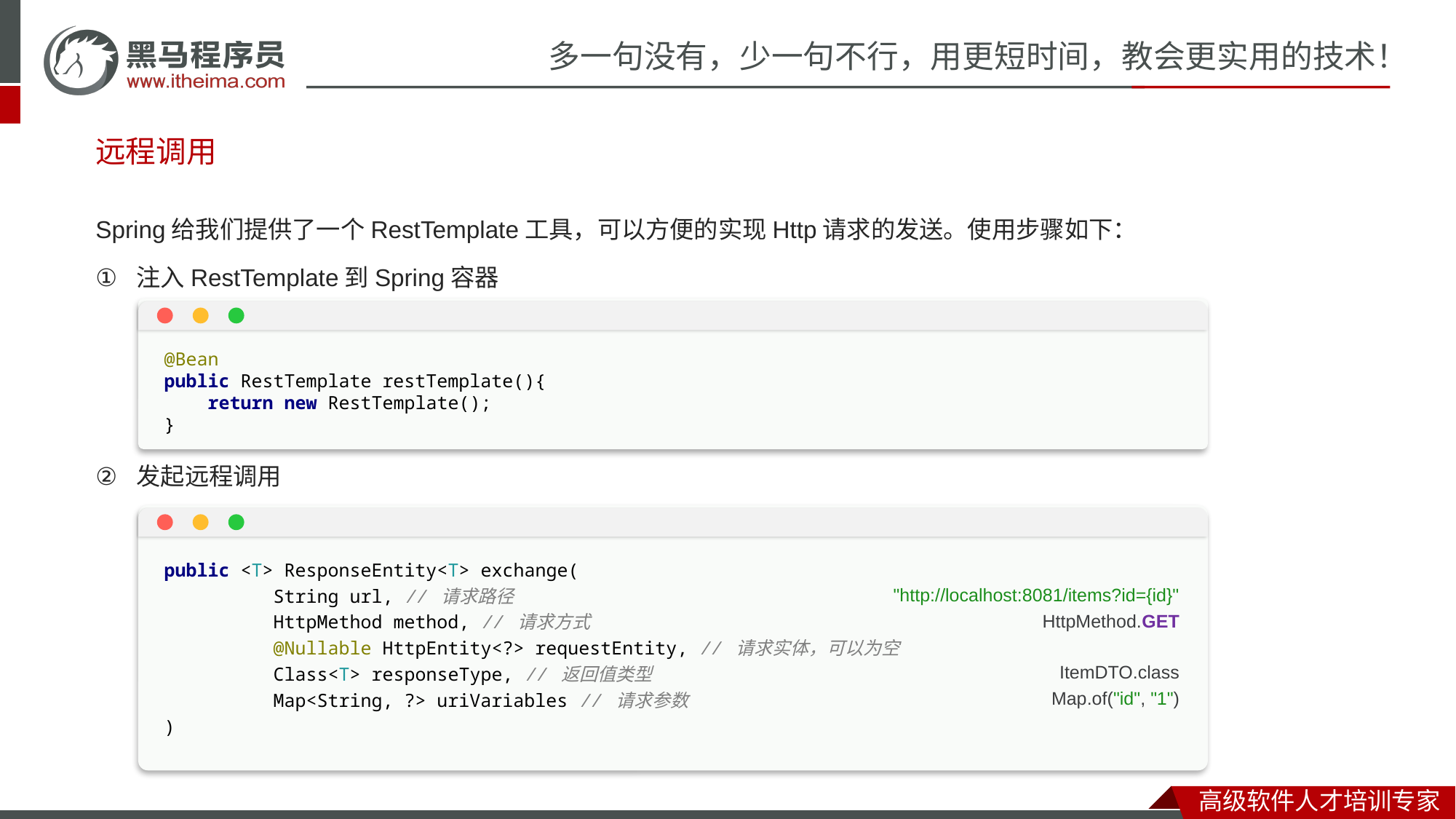

远程调用
Spring给我们提供了一个RestTemplate工具，可以方便的实现Http请求的发送。使用步骤如下：
注入RestTemplate到Spring容器

发起远程调用

@Bean
public RestTemplate restTemplate(){
    return new RestTemplate();
}

public <T> ResponseEntity<T> exchange(
	String url, // 请求路径
	HttpMethod method, // 请求方式
	@Nullable HttpEntity<?> requestEntity, // 请求实体，可以为空
 	Class<T> responseType, // 返回值类型
	Map<String, ?> uriVariables // 请求参数
)
"http://localhost:8081/items?id={id}"
HttpMethod.GET
ItemDTO.class
Map.of("id", "1")